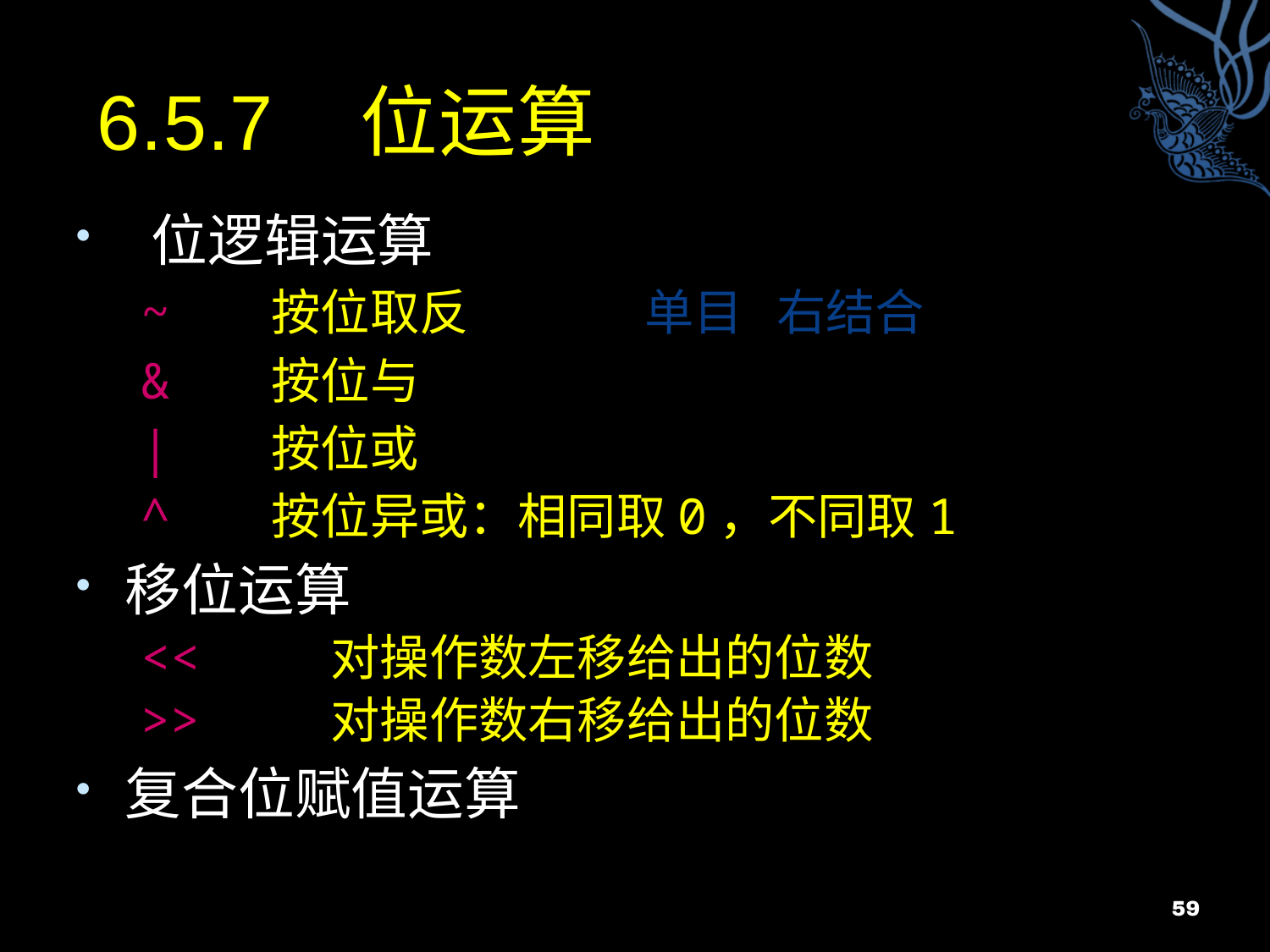

# 6.5.7   位运算
 位逻辑运算
~   按位取反                单目   右结合
&   按位与
|   按位或
^   按位异或：相同取0，不同取1
移位运算
<<    对操作数左移给出的位数
>>    对操作数右移给出的位数
复合位赋值运算
59